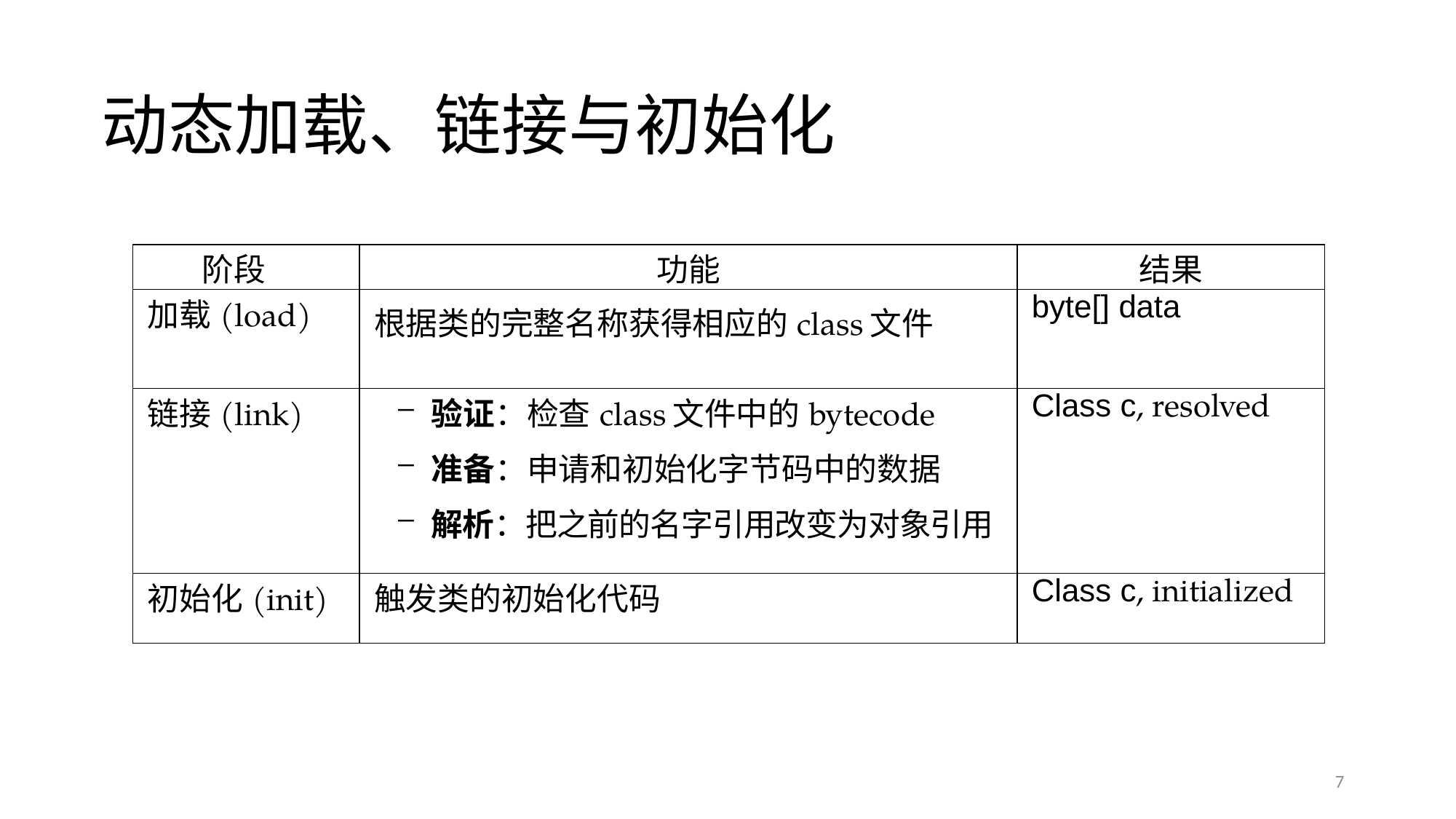

# 动态加载、链接与初始化
| 阶段 | 功能 | 结果 |
| --- | --- | --- |
| 加载(load) | 根据类的完整名称获得相应的class文件 | byte[] data |
| 链接(link) | 验证：检查class文件中的bytecode 准备：申请和初始化字节码中的数据 解析：把之前的名字引用改变为对象引用 | Class c, resolved |
| 初始化(init) | 触发类的初始化代码 | Class c, initialized |
7